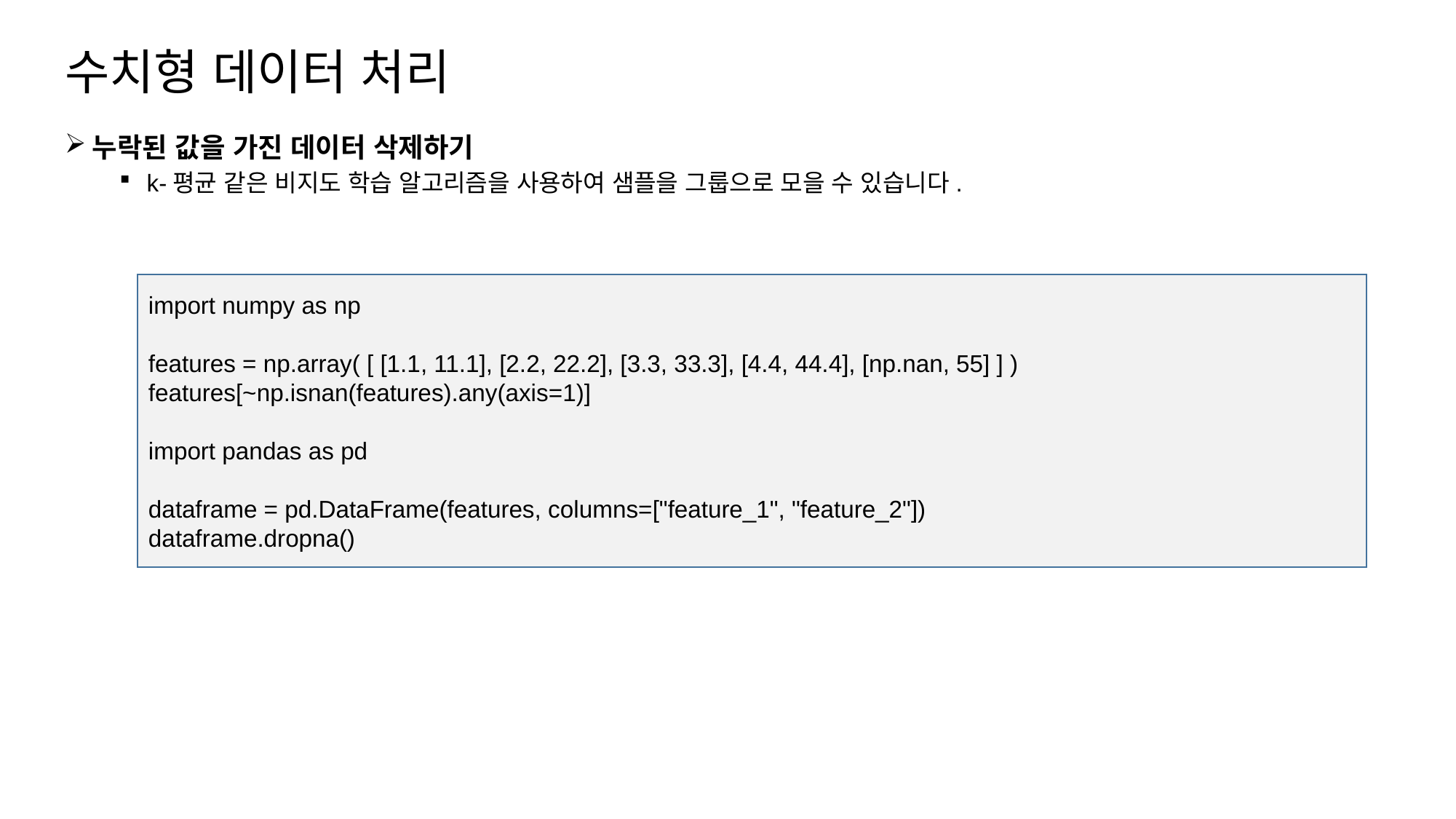

# 수치형 데이터 처리
누락된 값을 가진 데이터 삭제하기
k-평균 같은 비지도 학습 알고리즘을 사용하여 샘플을 그룹으로 모을 수 있습니다.
import numpy as np

features = np.array( [ [1.1, 11.1], [2.2, 22.2], [3.3, 33.3], [4.4, 44.4], [np.nan, 55] ] )
features[~np.isnan(features).any(axis=1)]

import pandas as pd

dataframe = pd.DataFrame(features, columns=["feature_1", "feature_2"])
dataframe.dropna()